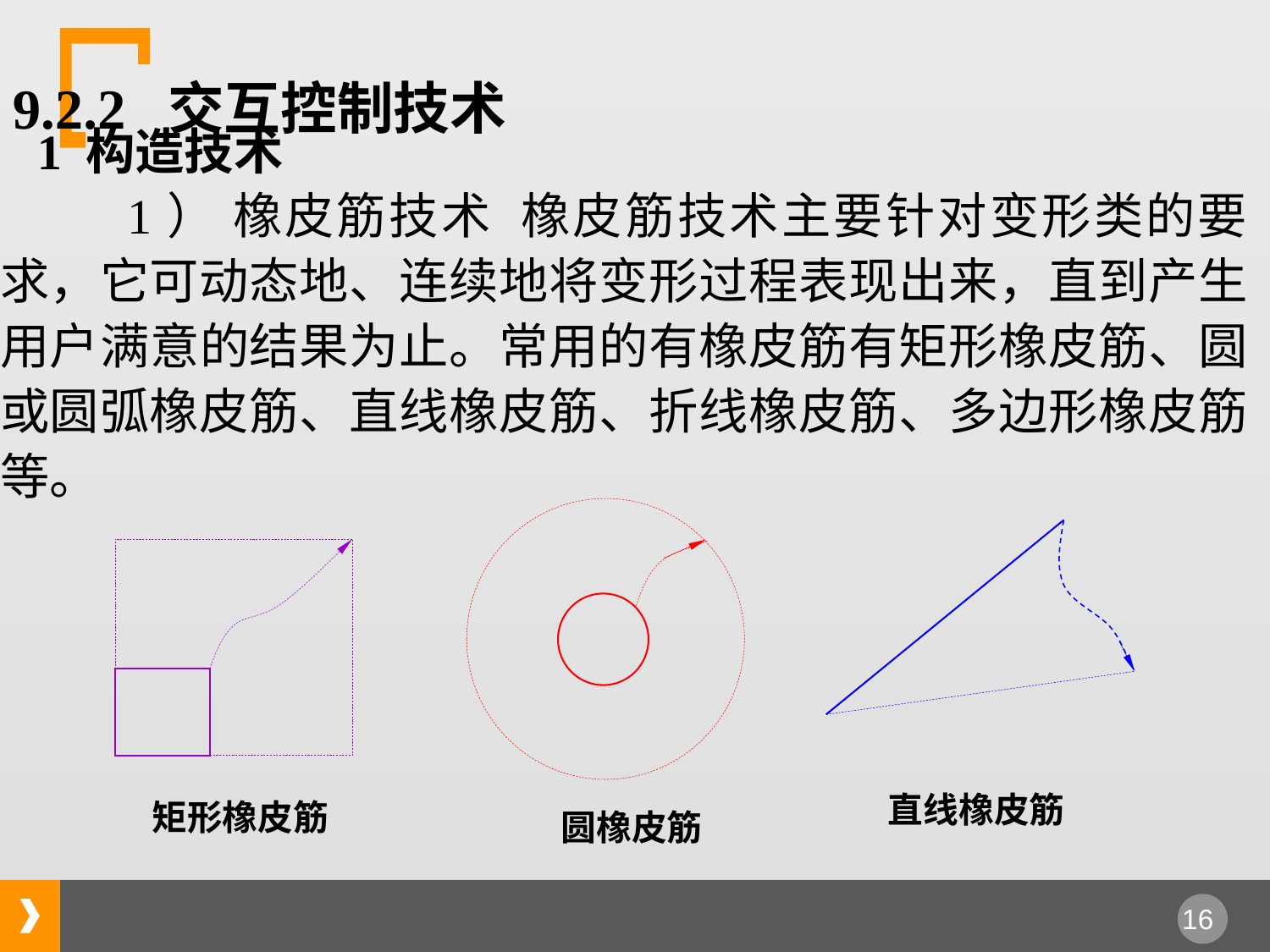

9.2.2  交互控制技术
1 构造技术
      1） 橡皮筋技术  橡皮筋技术主要针对变形类的要求，它可动态地、连续地将变形过程表现出来，直到产生用户满意的结果为止。常用的有橡皮筋有矩形橡皮筋、圆或圆弧橡皮筋、直线橡皮筋、折线橡皮筋、多边形橡皮筋等。

直线橡皮筋
 矩形橡皮筋
圆橡皮筋